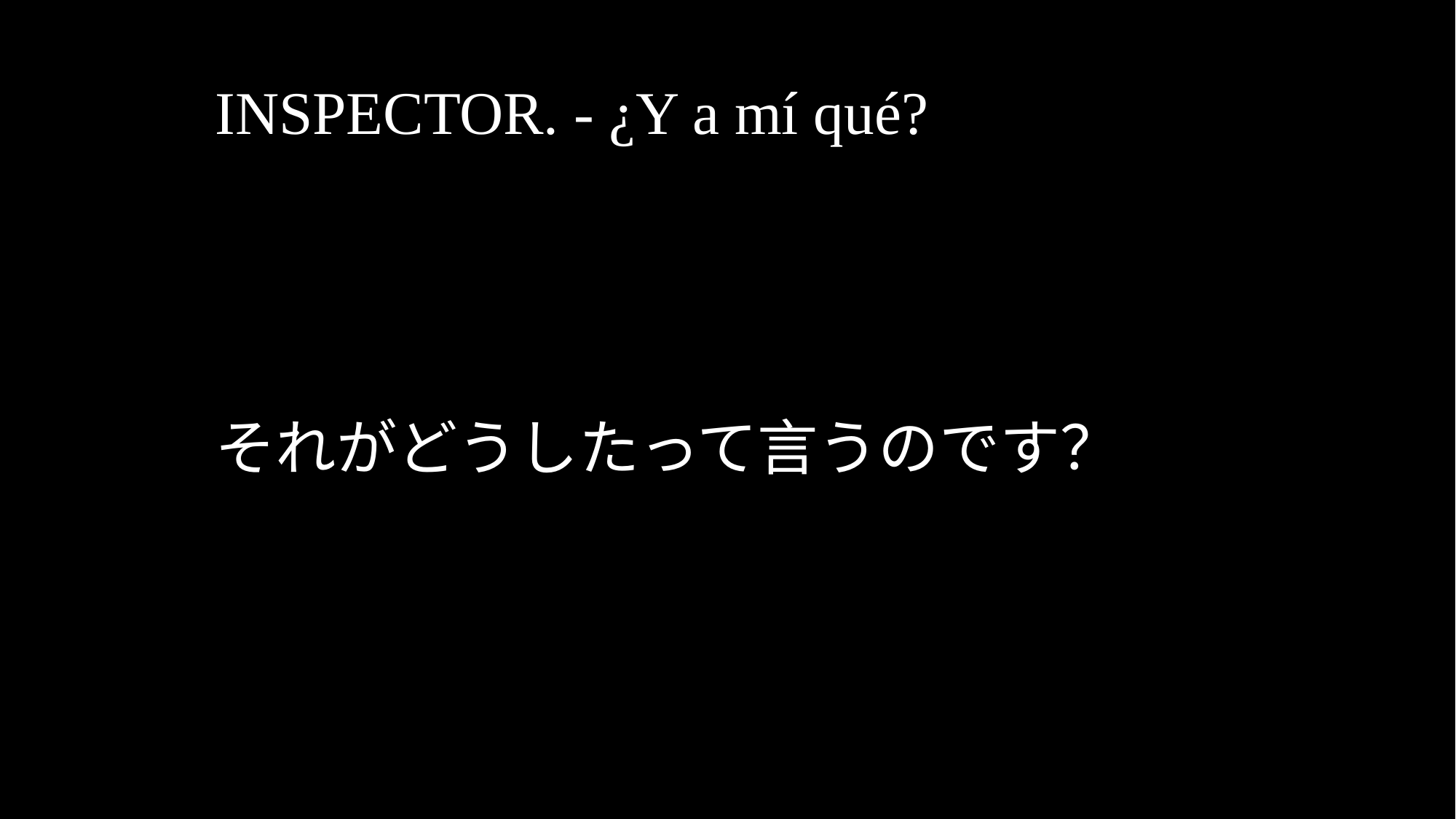

INSPECTOR. - ¿Y a mí qué?

それがどうしたって言うのです？